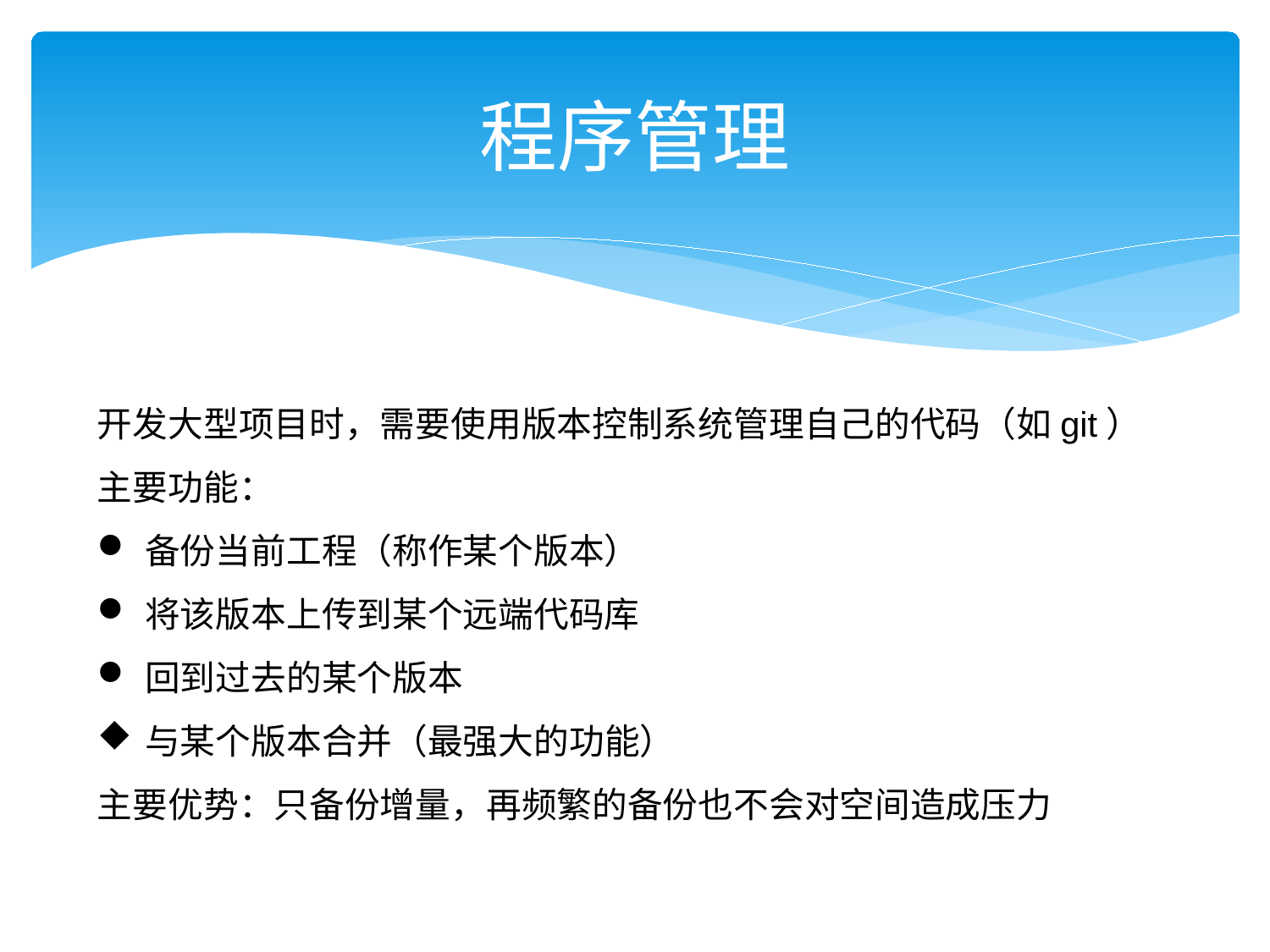

# 程序管理
开发大型项目时，需要使用版本控制系统管理自己的代码（如git）
主要功能：
备份当前工程（称作某个版本）
将该版本上传到某个远端代码库
回到过去的某个版本
与某个版本合并（最强大的功能）
主要优势：只备份增量，再频繁的备份也不会对空间造成压力